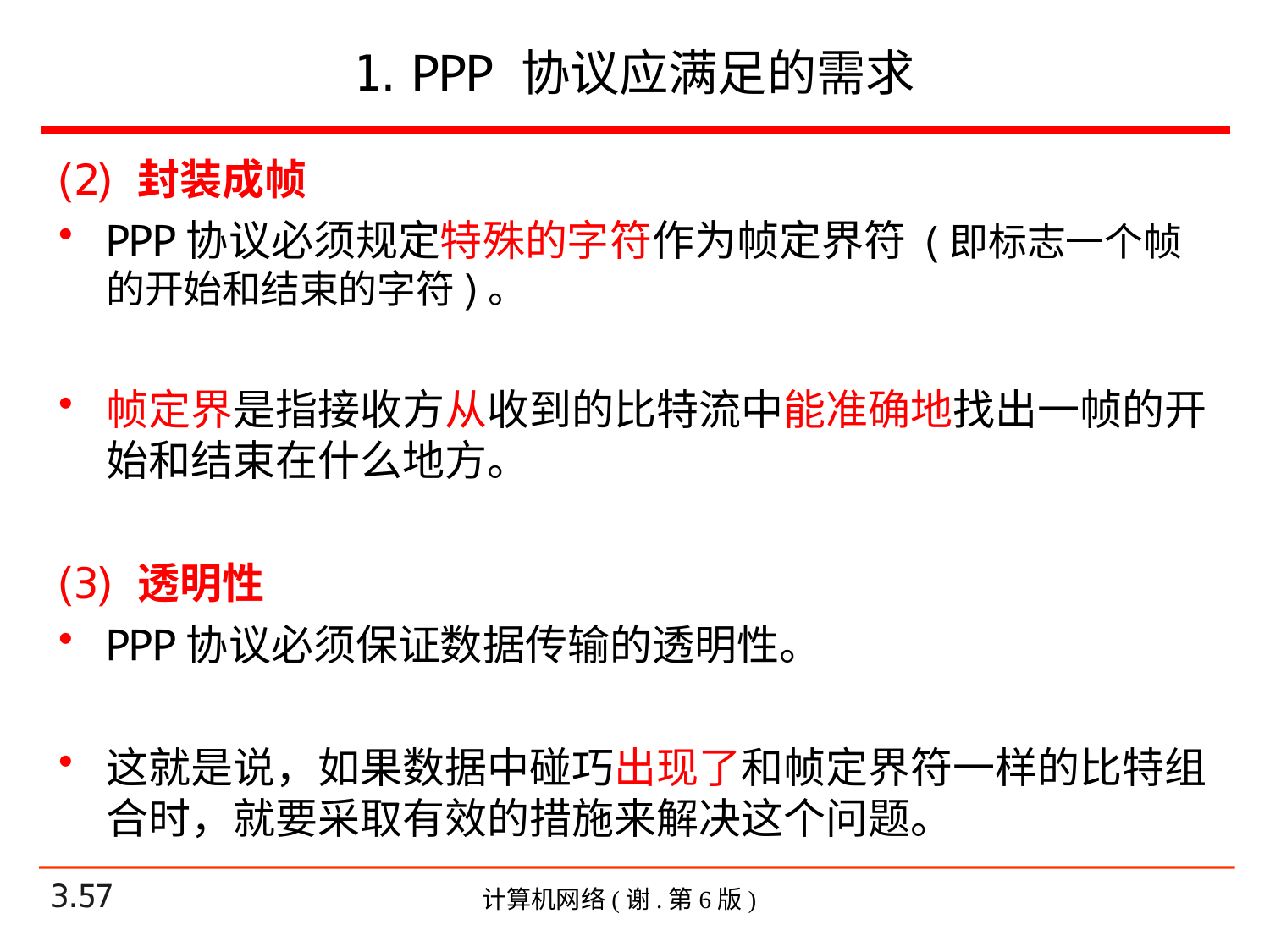

# 1. PPP 协议应满足的需求
(2) 封装成帧
PPP协议必须规定特殊的字符作为帧定界符 (即标志一个帧的开始和结束的字符)。

帧定界是指接收方从收到的比特流中能准确地找出一帧的开始和结束在什么地方。

(3) 透明性
PPP协议必须保证数据传输的透明性。

这就是说，如果数据中碰巧出现了和帧定界符一样的比特组合时，就要采取有效的措施来解决这个问题。